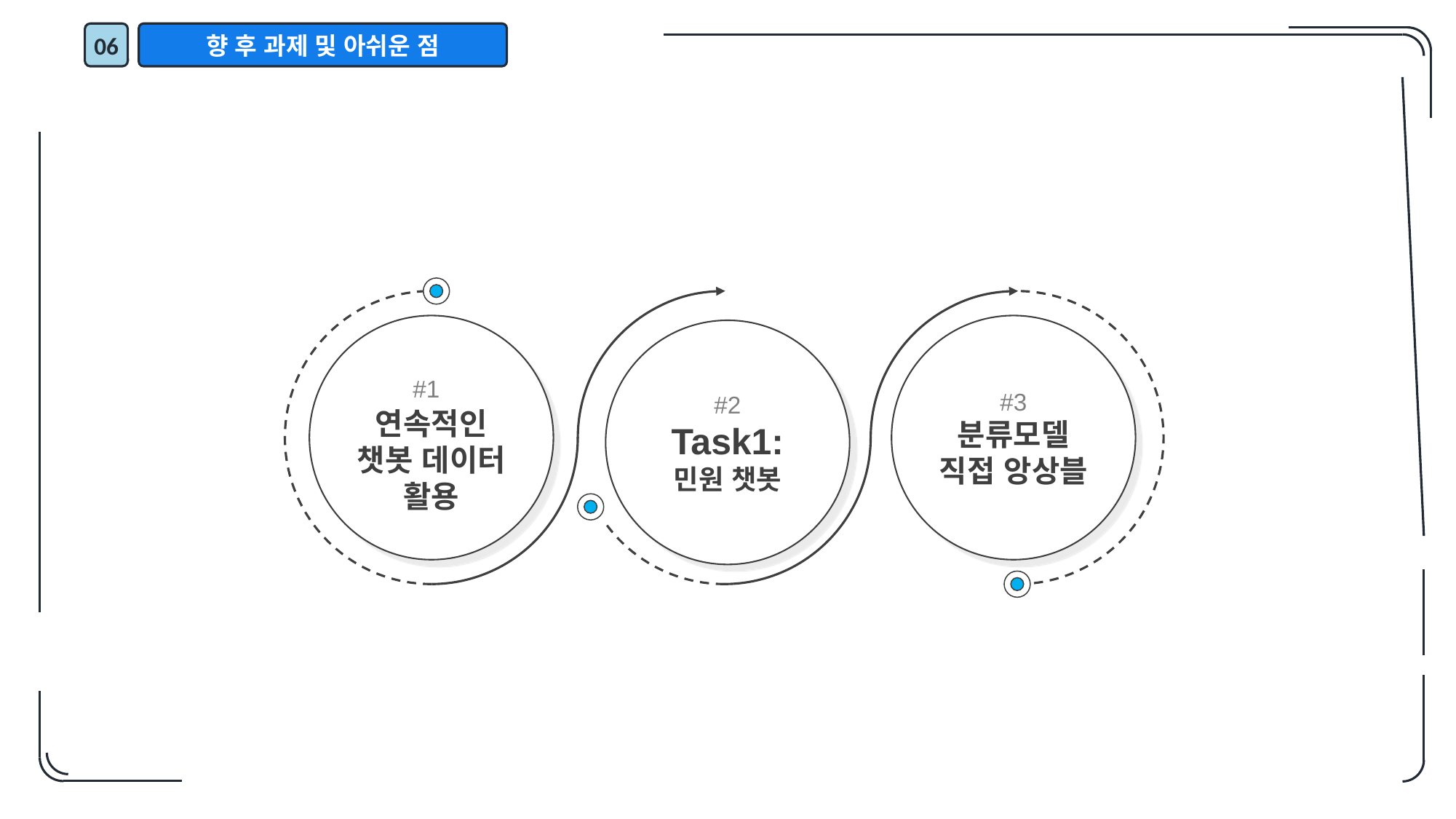

06
향 후 과제 및 아쉬운 점

#1
연속적인 챗봇 데이터 활용
#3
분류모델 직접 앙상블
#2
Task1: 민원 챗봇